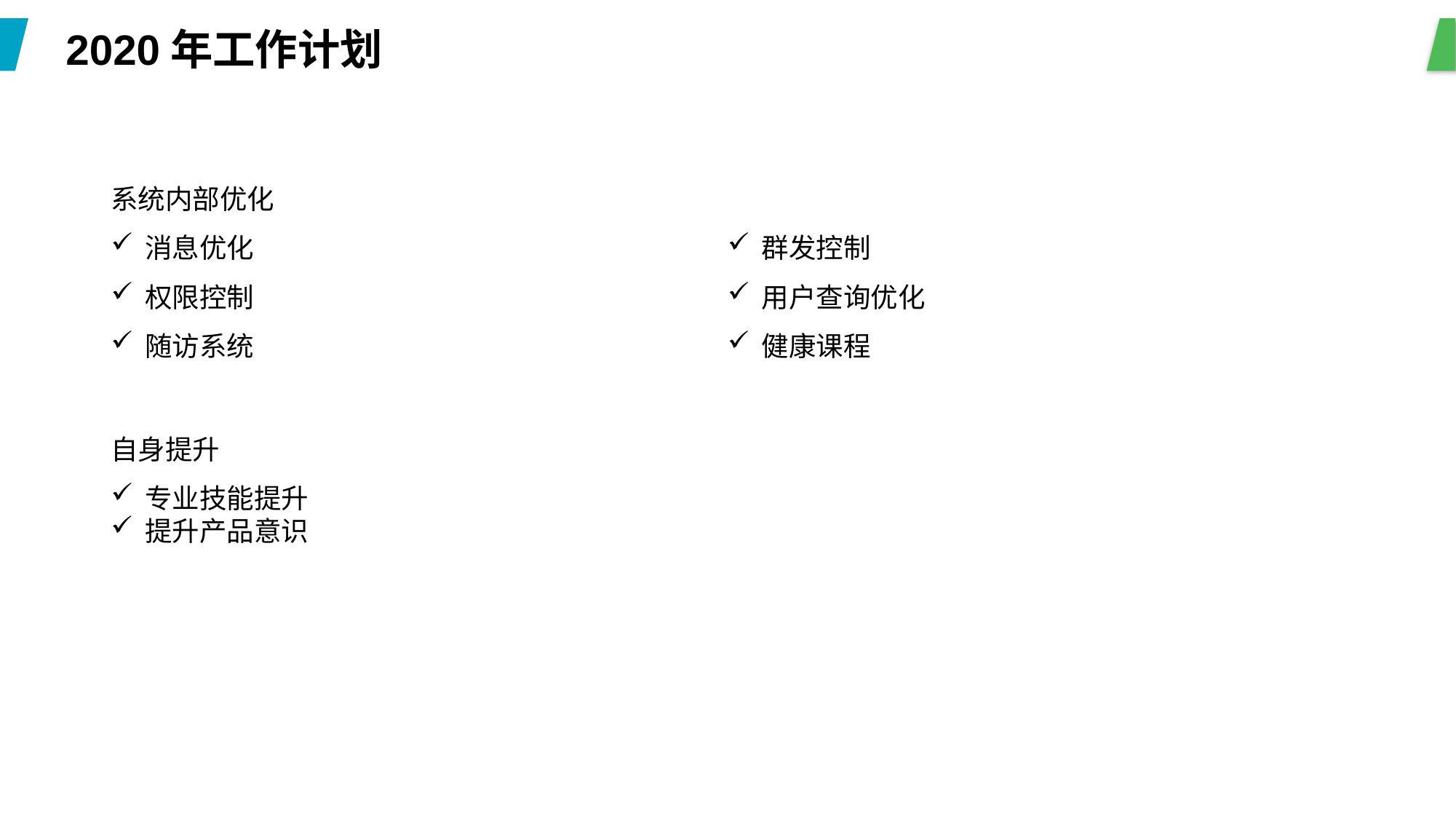

2020年工作计划
系统内部优化
消息优化
权限控制
随访系统

群发控制
用户查询优化
健康课程
自身提升
专业技能提升
提升产品意识